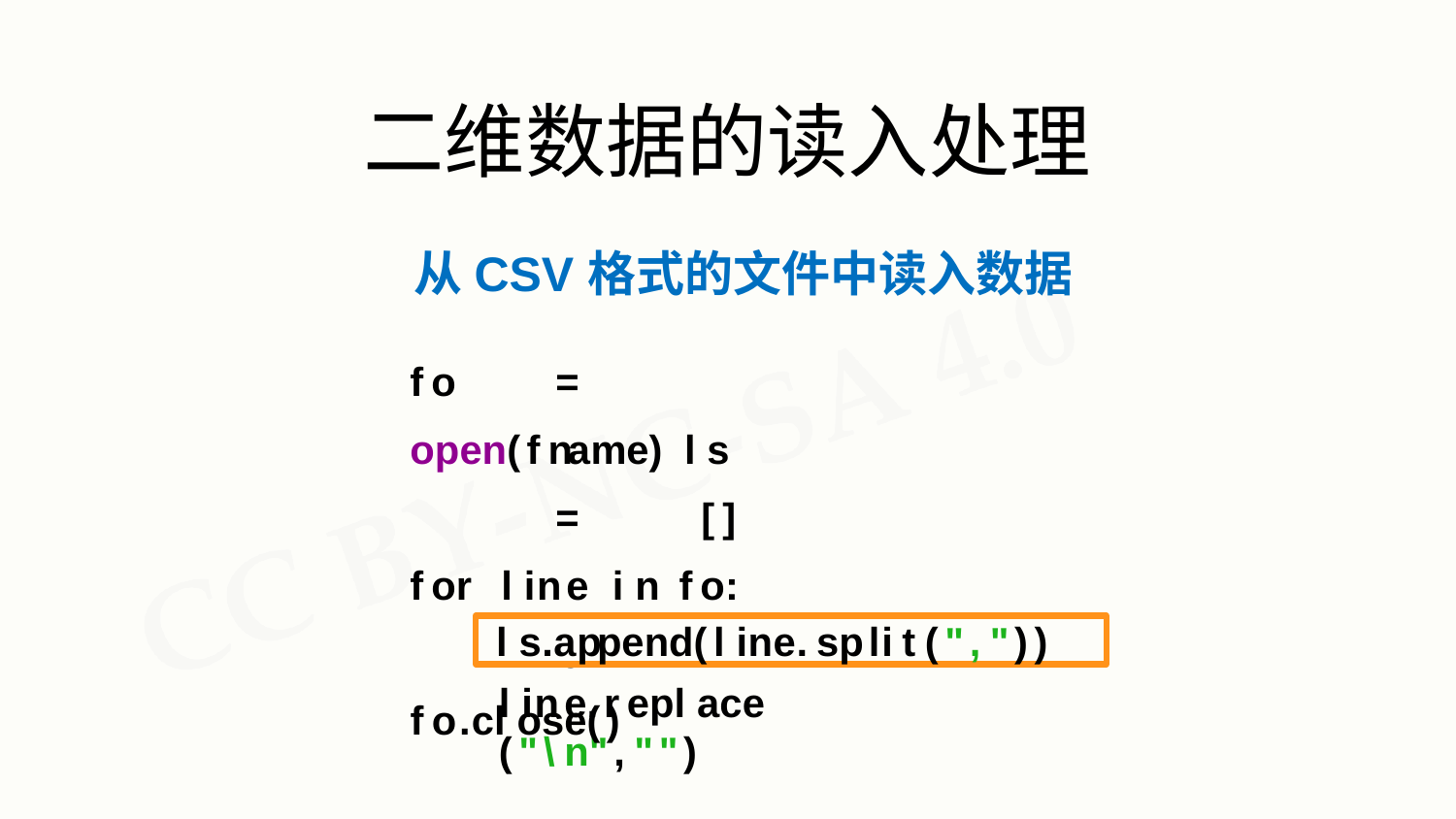

# 二维数据的读入处理
从CSV格式的文件中读入数据
fo	=	open(fname) ls	=	[]
for	line	in	fo:
line	=	line.replace("\n","")

ls.append(line.split(","))
fo.close()